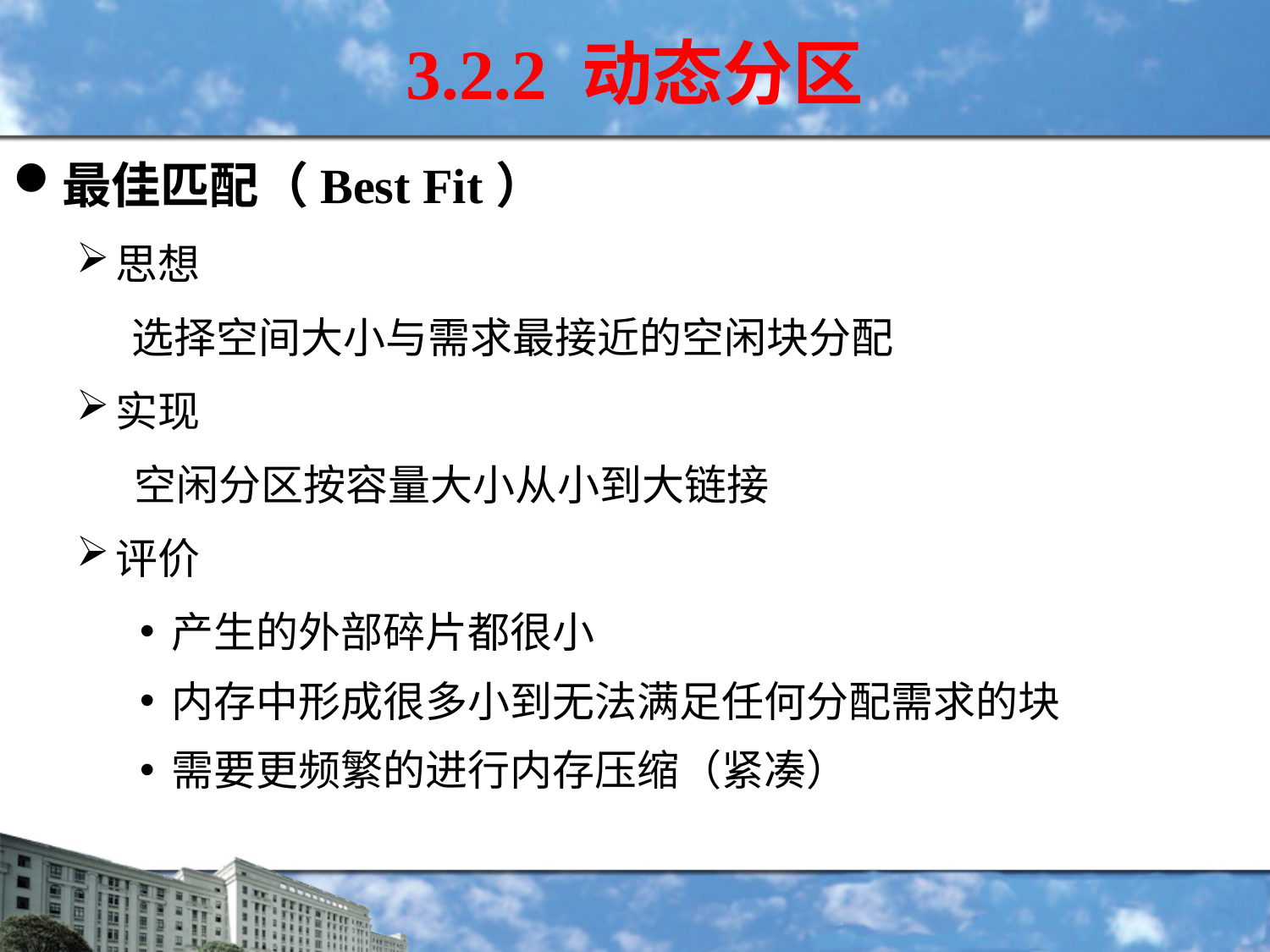

3.2.2 动态分区
最佳匹配（Best Fit）
思想
      选择空间大小与需求最接近的空闲块分配
实现
     空闲分区按容量大小从小到大链接
评价
产生的外部碎片都很小
内存中形成很多小到无法满足任何分配需求的块
需要更频繁的进行内存压缩（紧凑）